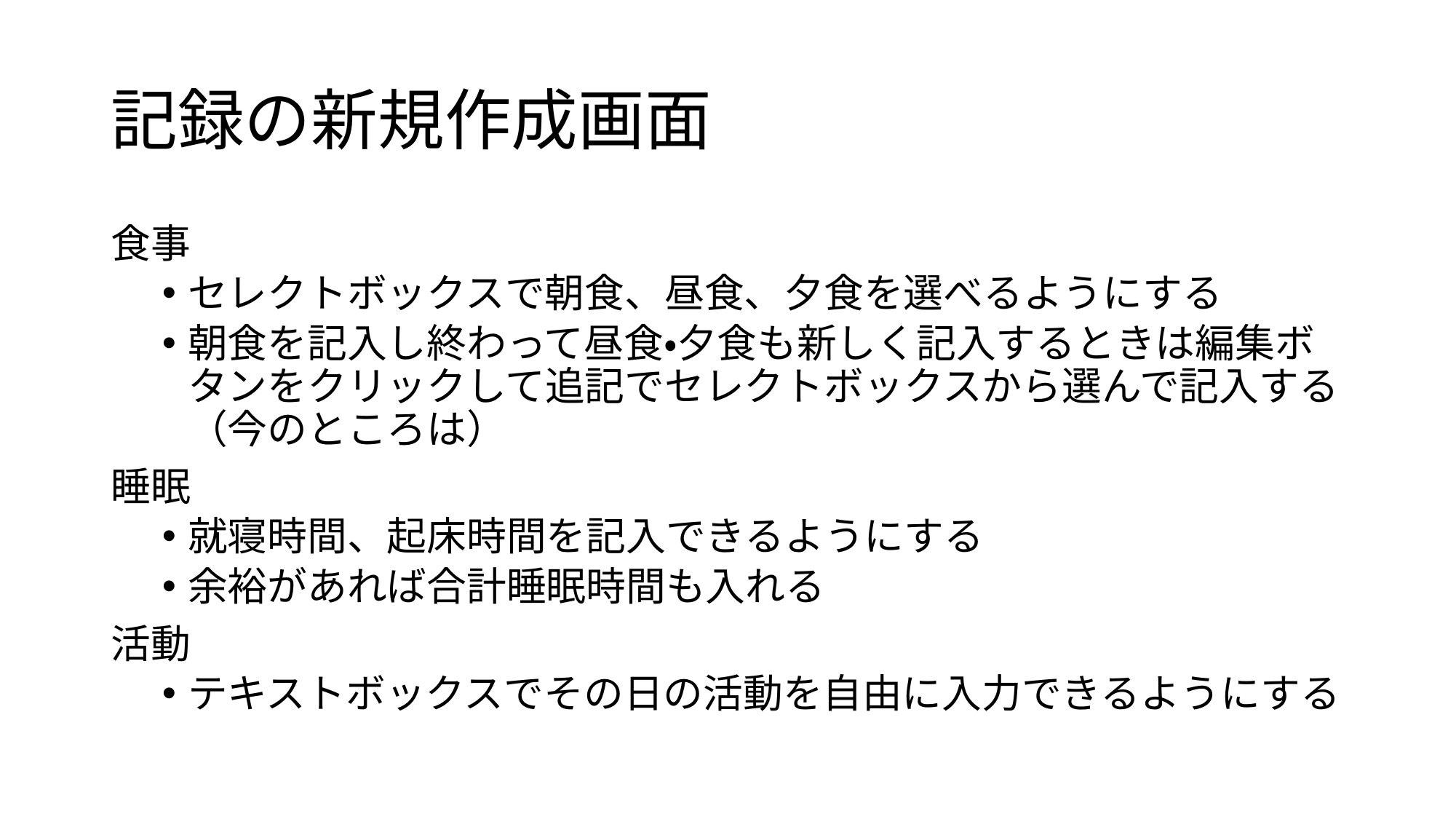

# 記録の新規作成画面
食事
セレクトボックスで朝食、昼食、夕食を選べるようにする
朝食を記入し終わって昼食・夕食も新しく記入するときは編集ボタンをクリックして追記でセレクトボックスから選んで記入する（今のところは）
睡眠
就寝時間、起床時間を記入できるようにする
余裕があれば合計睡眠時間も入れる
活動
テキストボックスでその日の活動を自由に入力できるようにする